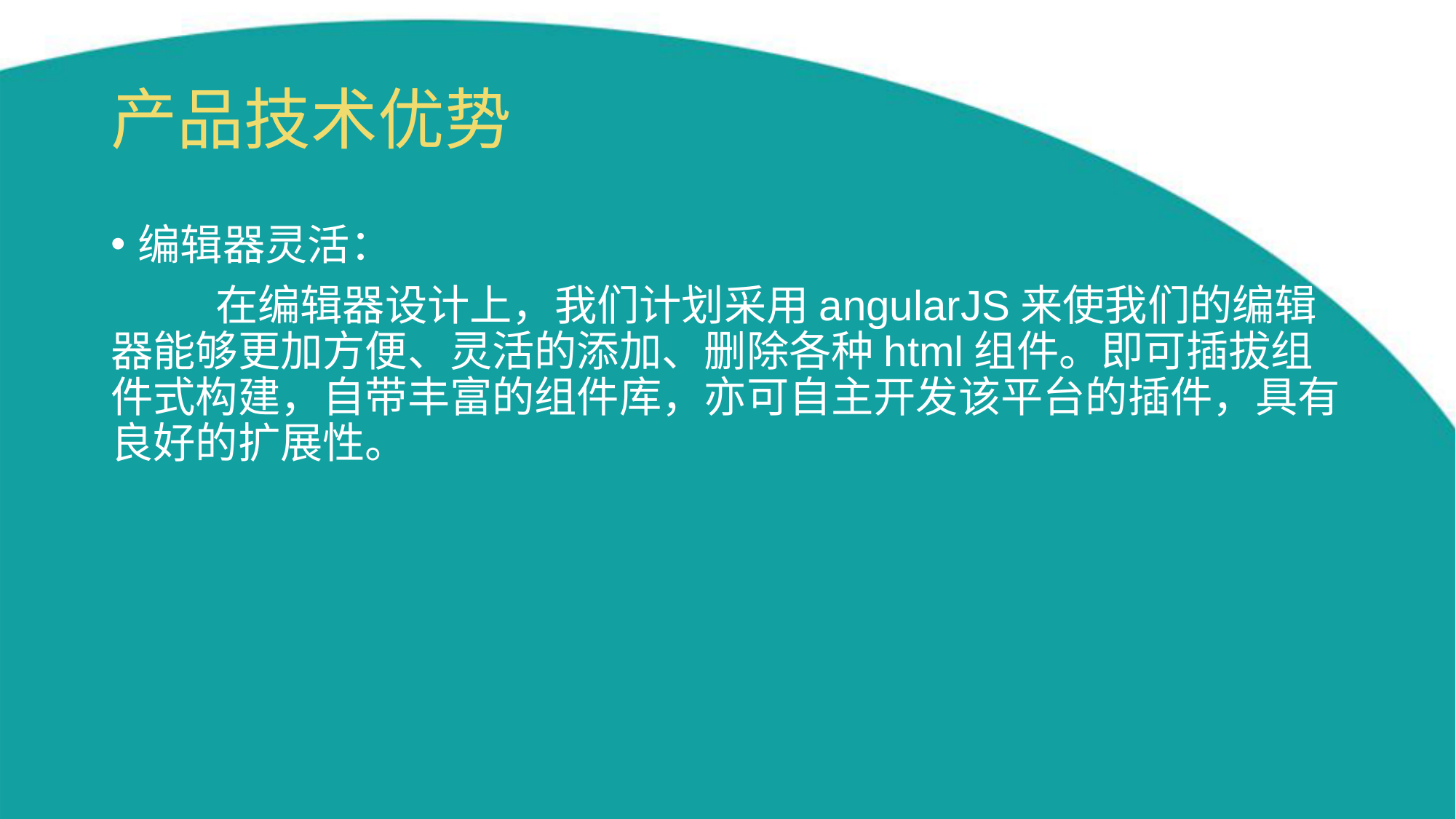

产品技术优势
编辑器灵活：
          在编辑器设计上，我们计划采用angularJS来使我们的编辑器能够更加方便、灵活的添加、删除各种html组件。即可插拔组件式构建，自带丰富的组件库，亦可自主开发该平台的插件，具有良好的扩展性。